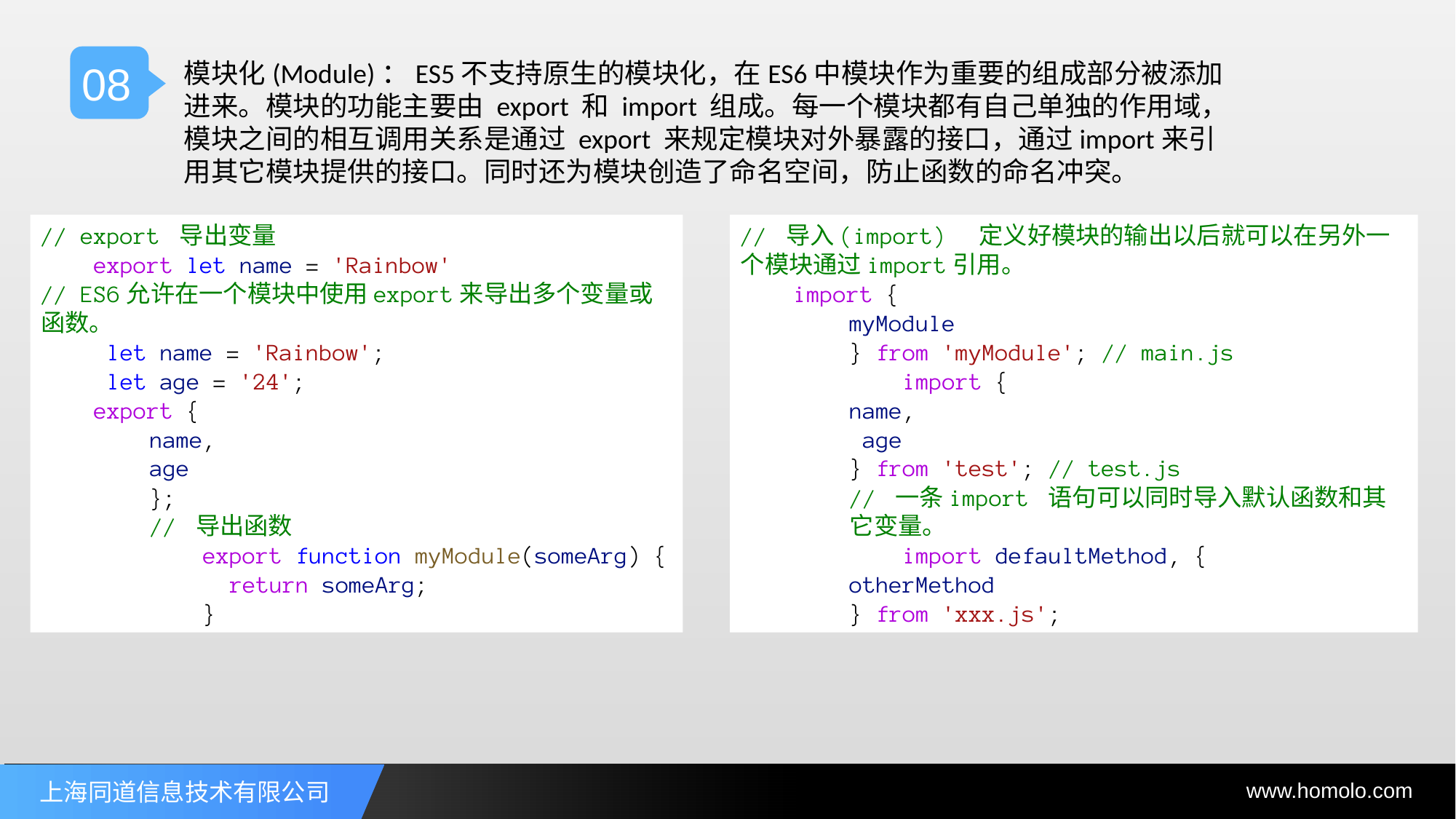

08
模块化(Module)：ES5不支持原生的模块化，在ES6中模块作为重要的组成部分被添加进来。模块的功能主要由 export 和 import 组成。每一个模块都有自己单独的作用域，模块之间的相互调用关系是通过 export 来规定模块对外暴露的接口，通过import来引用其它模块提供的接口。同时还为模块创造了命名空间，防止函数的命名冲突。
// export 导出变量
    export let name = 'Rainbow'
// ES6允许在一个模块中使用export来导出多个变量或函数。
     let name = 'Rainbow';
     let age = '24';
    export {
name,
age
};
// 导出函数
    export function myModule(someArg) {
      return someArg;
    }
// 导入(import)  定义好模块的输出以后就可以在另外一个模块通过import引用。
    import {
myModule
} from 'myModule'; // main.js
    import {
name,
 age
} from 'test'; // test.js
// 一条import 语句可以同时导入默认函数和其它变量。
    import defaultMethod, {
otherMethod
} from 'xxx.js';